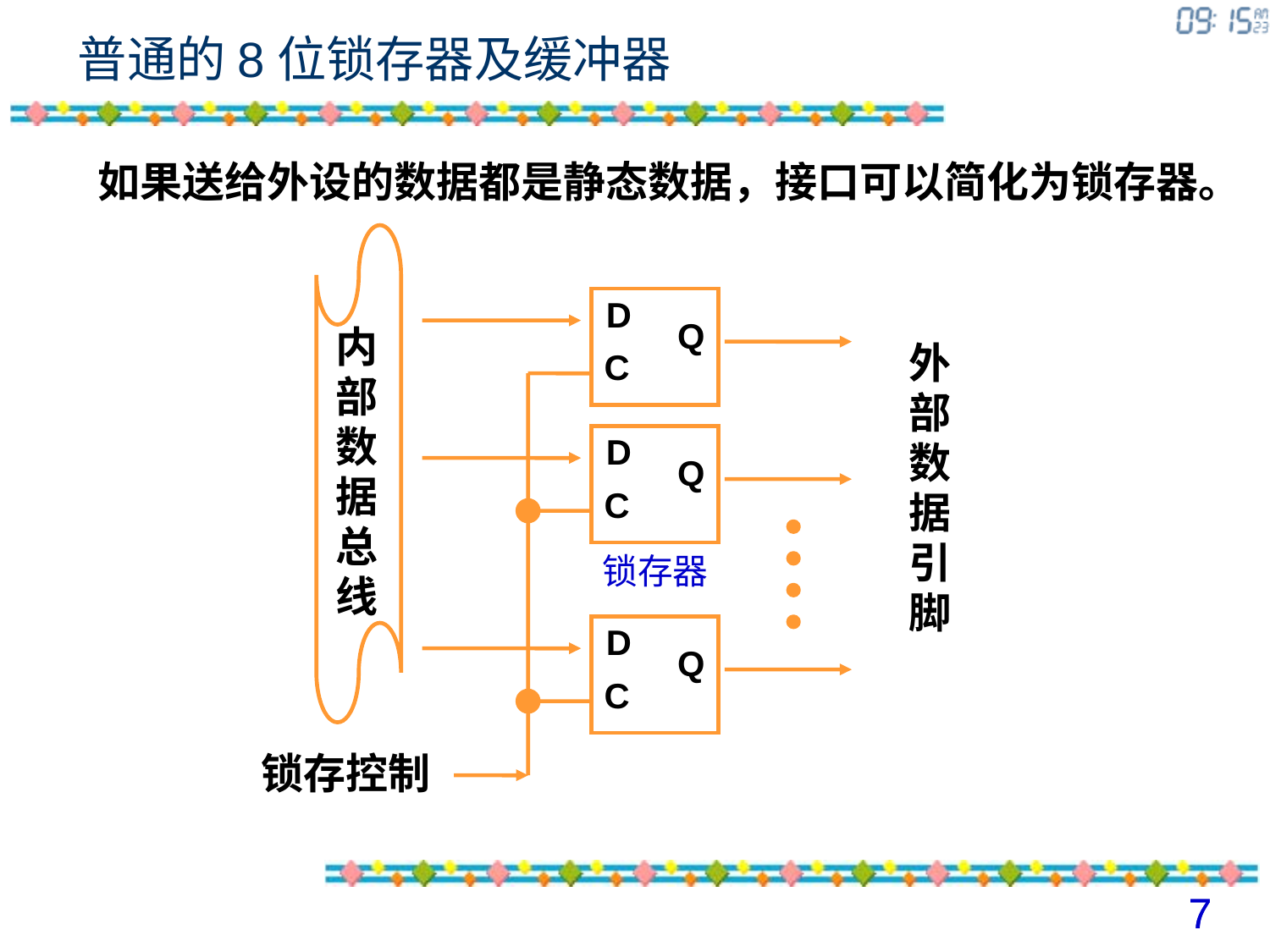

# 普通的8位锁存器及缓冲器
 如果送给外设的数据都是静态数据，接口可以简化为锁存器。

内
部
数
据
总
线

D
Q

外
部
数
据
引
脚
C

D
Q

C

锁存器

D
Q

C

锁存控制